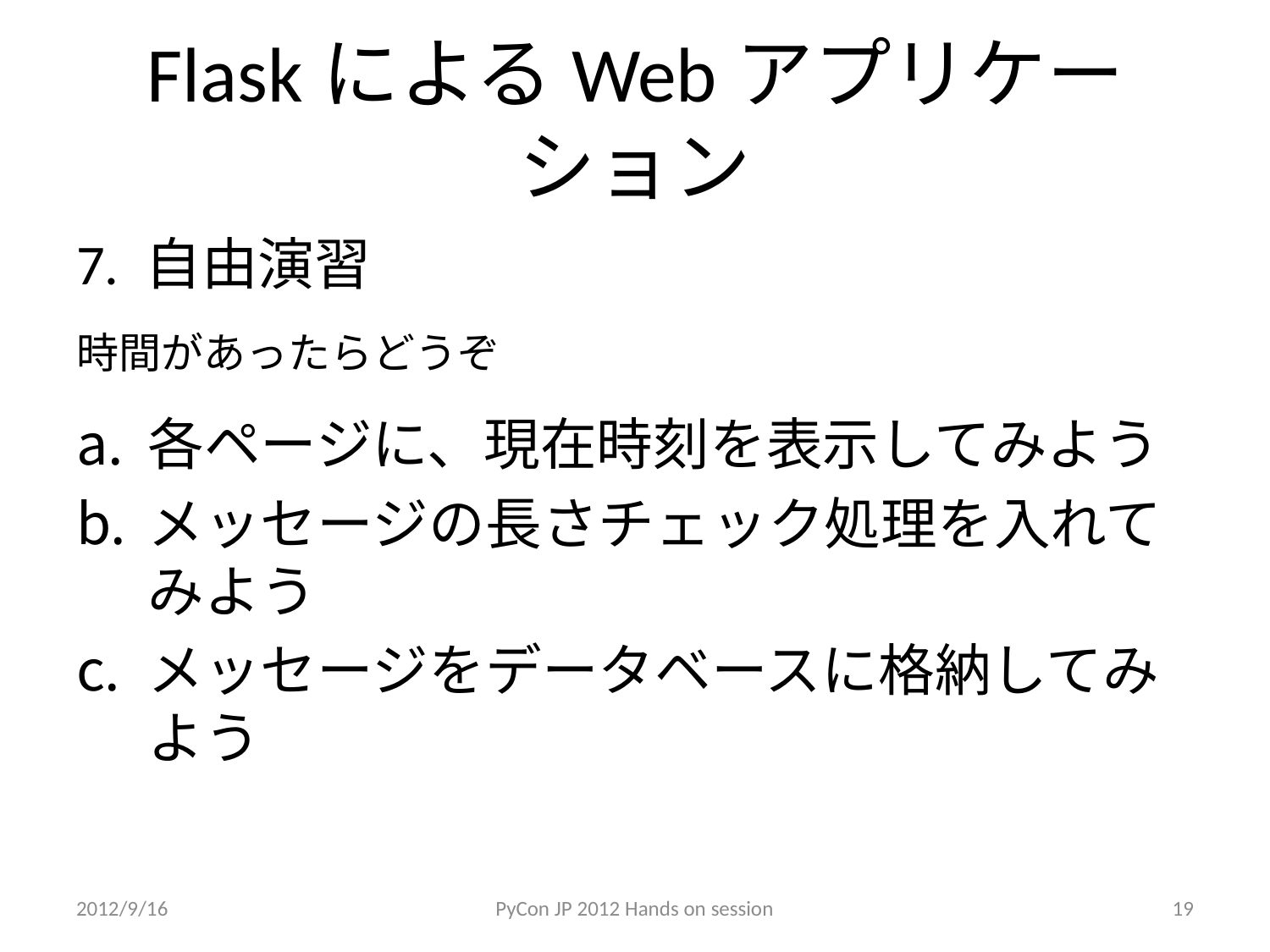

# FlaskによるWebアプリケーション
7. 自由演習
時間があったらどうぞ
各ページに、現在時刻を表示してみよう
メッセージの長さチェック処理を入れてみよう
メッセージをデータベースに格納してみよう

2012/9/16
PyCon JP 2012 Hands on session
19